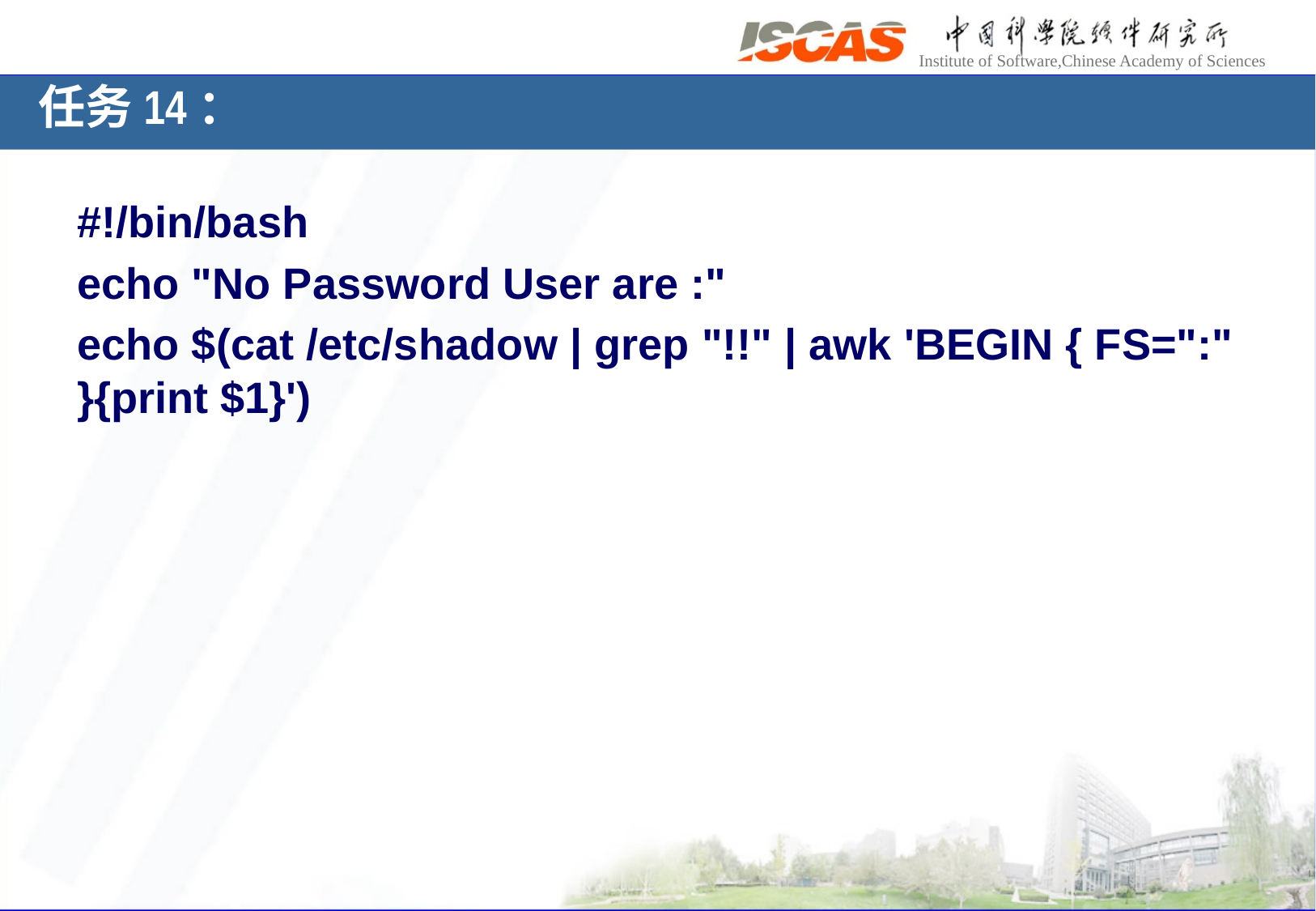

# 任务14：
#!/bin/bash
echo "No Password User are :"
echo $(cat /etc/shadow | grep "!!" | awk 'BEGIN { FS=":" }{print $1}')